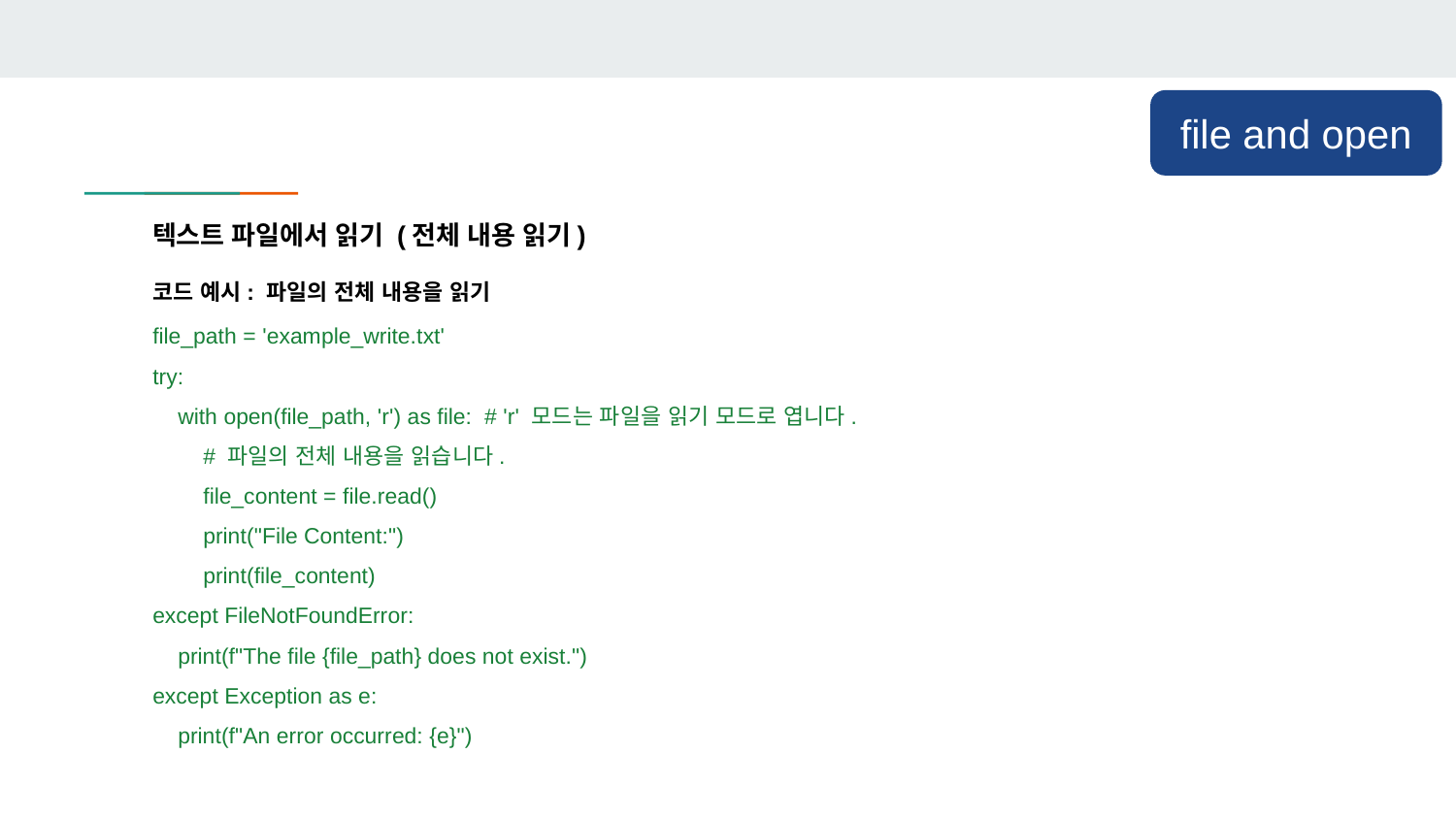

file and open
텍스트 파일에서 읽기 (전체 내용 읽기)
코드 예시: 파일의 전체 내용을 읽기
file_path = 'example_write.txt'
try:
    with open(file_path, 'r') as file:  # 'r' 모드는 파일을 읽기 모드로 엽니다.
        # 파일의 전체 내용을 읽습니다.
        file_content = file.read()
        print("File Content:")
        print(file_content)
except FileNotFoundError:
    print(f"The file {file_path} does not exist.")
except Exception as e:
    print(f"An error occurred: {e}")